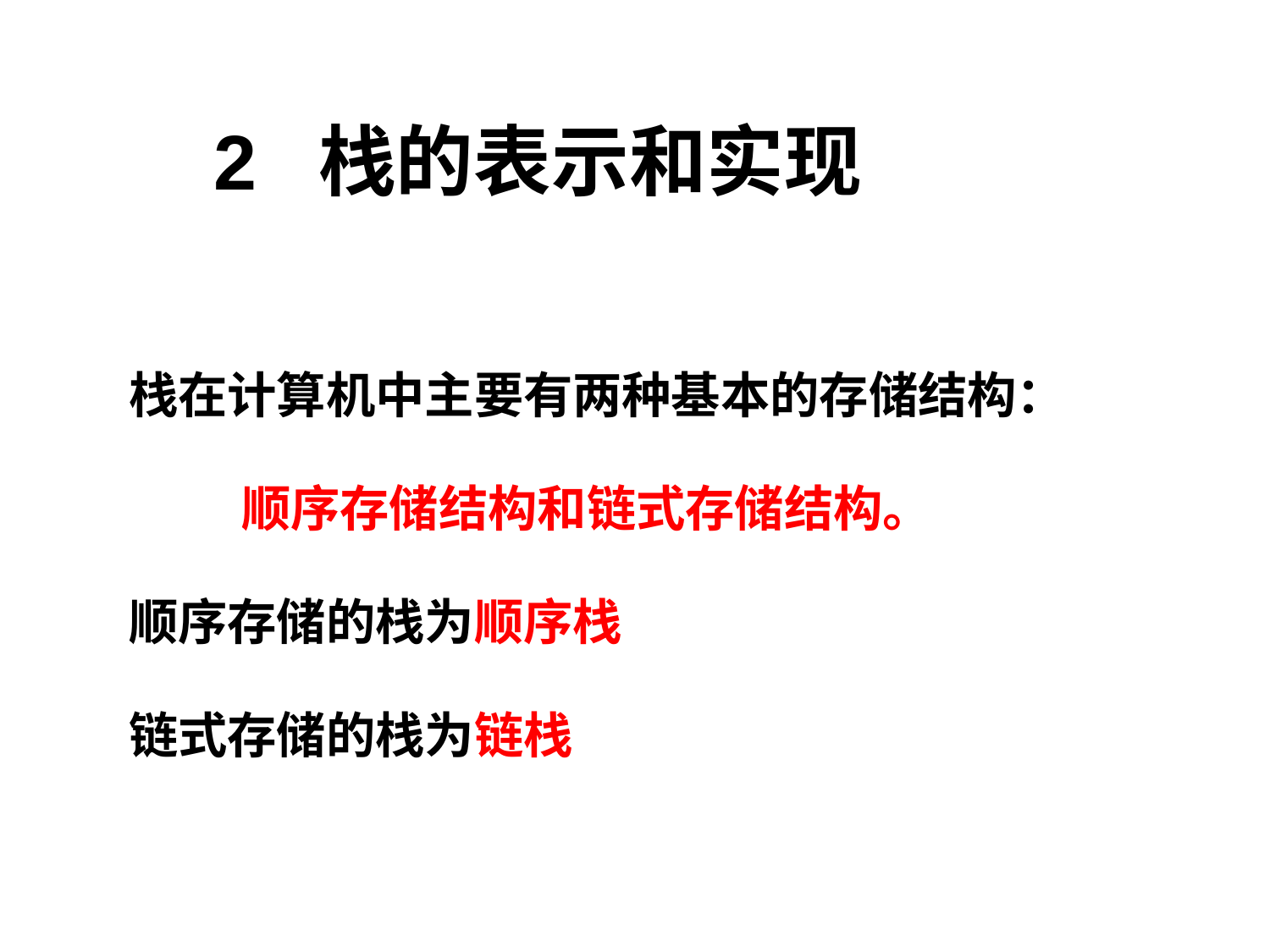

2  栈的表示和实现
栈在计算机中主要有两种基本的存储结构：
         顺序存储结构和链式存储结构。
顺序存储的栈为顺序栈
链式存储的栈为链栈